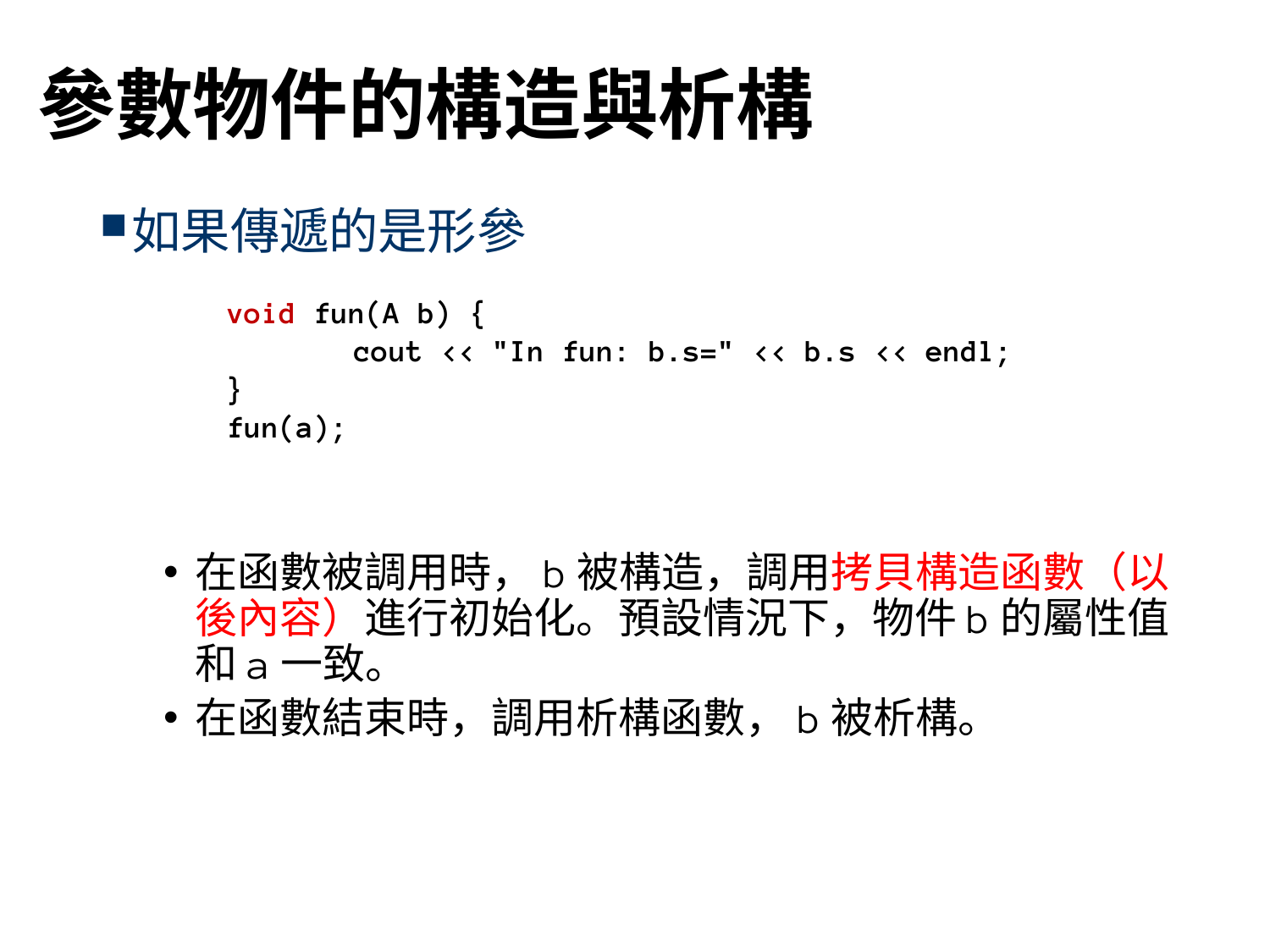

# 參數物件的構造與析構
如果傳遞的是形參

在函數被調用時，b被構造，調用拷貝構造函數（以後內容）進行初始化。預設情況下，物件b的屬性值和a一致。
在函數結束時，調用析構函數，b被析構。

void fun(A b) {
	cout << "In fun: b.s=" << b.s << endl;
}
fun(a);